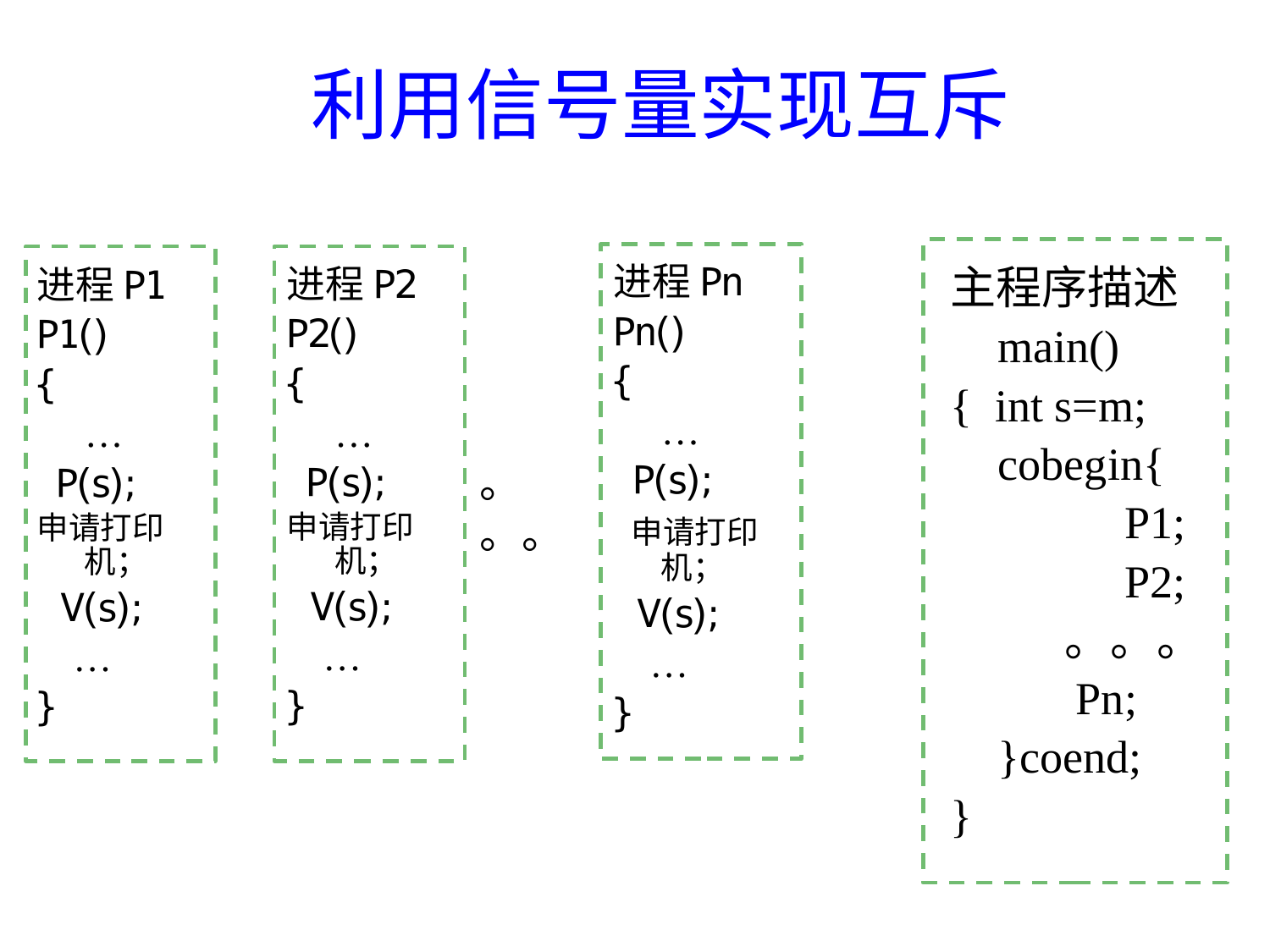

# 利用信号量实现互斥

进程Pn
Pn()
{
	…
  P(s);
 申请打印机；
  V(s);
   …
}

进程P2
P2()
{
	…
  P(s);
申请打印机；
  V(s);
   …
}

主程序描述
	main()
{  int s=m;
	cobegin{
		P1;
		P2;
          。。。
           Pn;
	}coend;
}
进程P1
P1()
{
	…
  P(s);
申请打印机；
  V(s);
   …
}
。。。